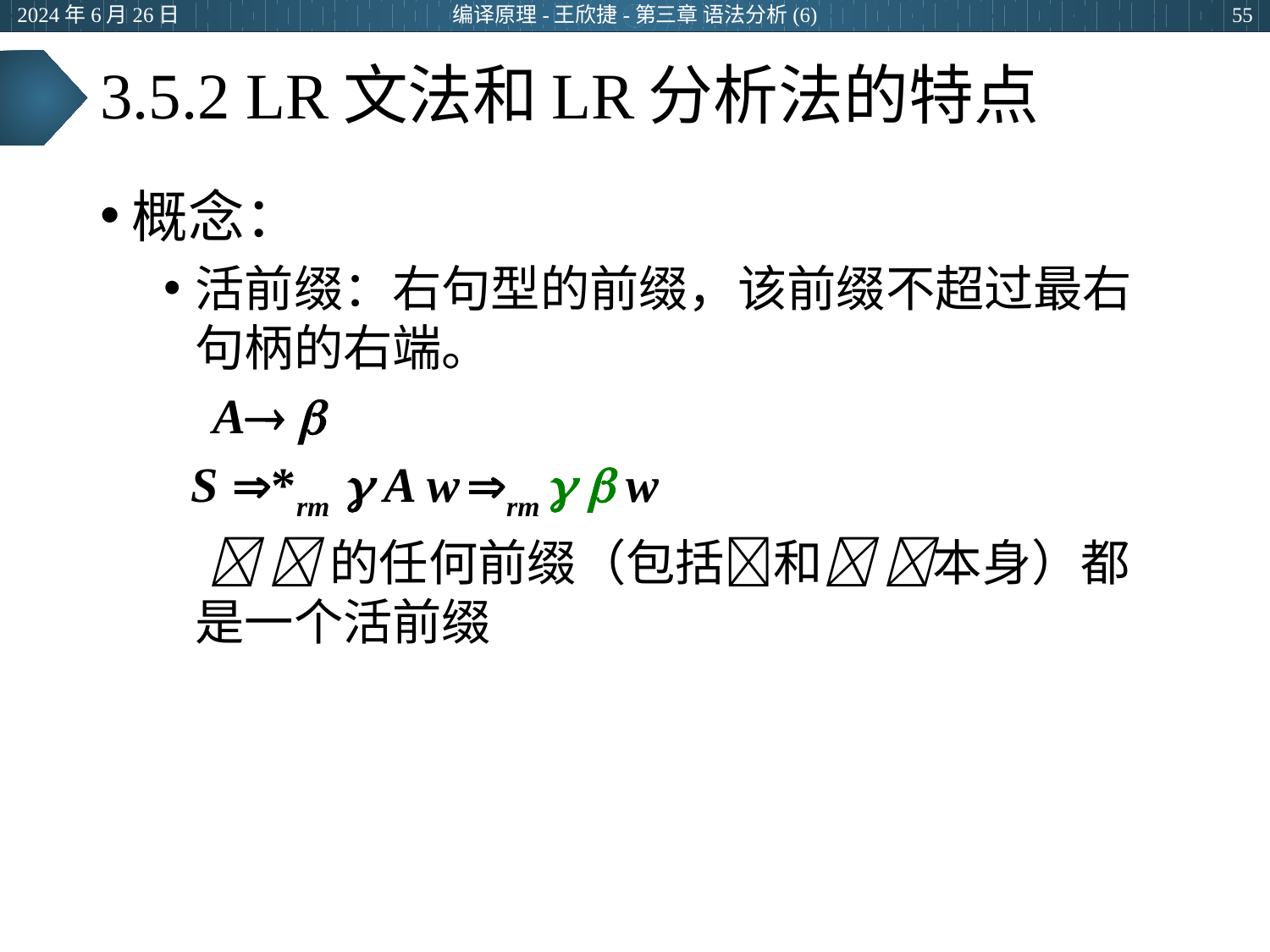

2024年6月26日
编译原理-王欣捷-第三章 语法分析(6)
55
# 3.5.2 LR文法和LR分析法的特点
概念：
活前缀：右句型的前缀，该前缀不超过最右句柄的右端。
    A→ β
  S ⇒*rm  γ A w ⇒rm γ β w
    γ β的任何前缀（包括ε和γ β本身）都是一个活前缀